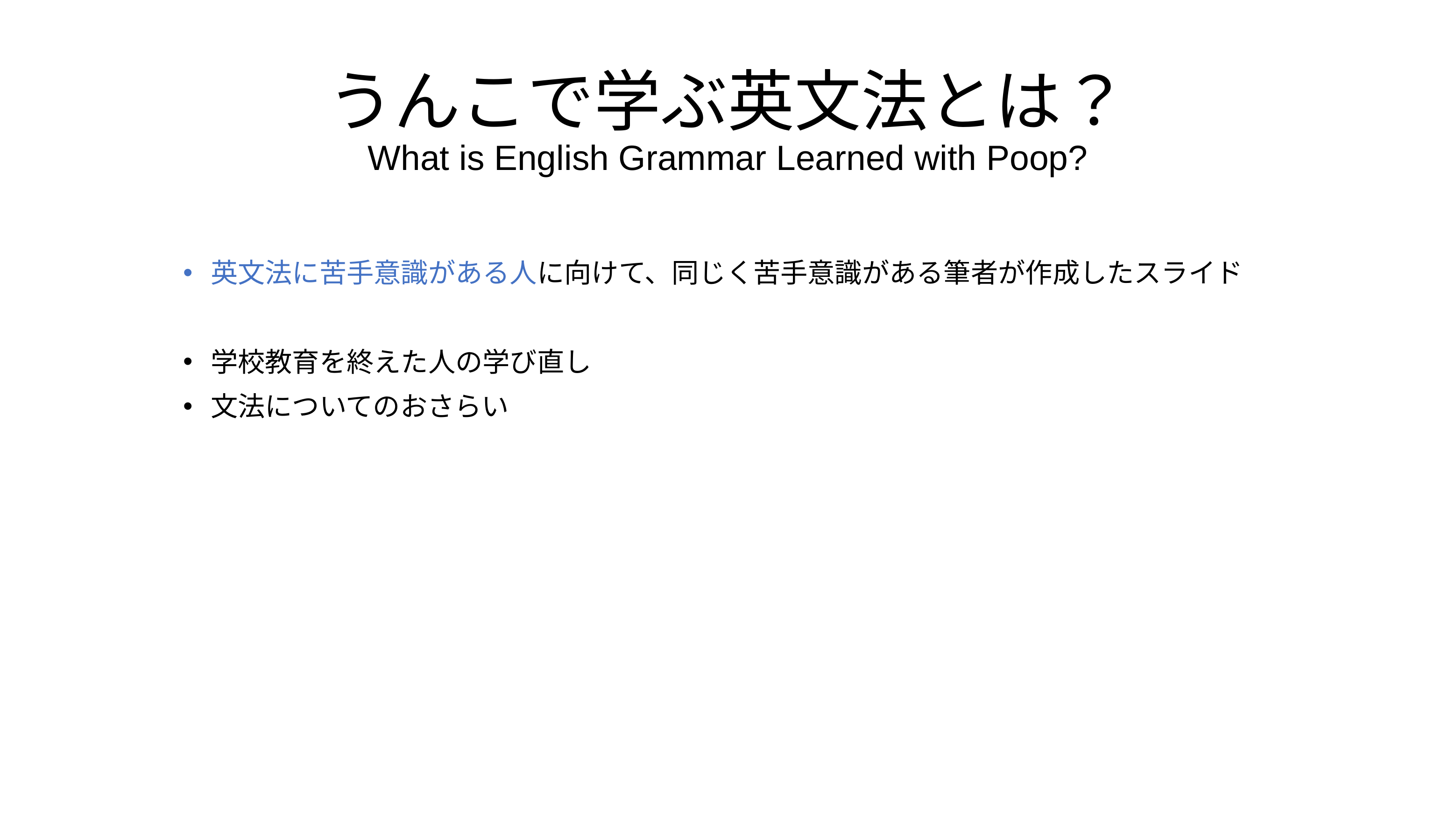

# うんこで学ぶ英文法とは？ What is English Grammar Learned with Poop?
英文法に苦手意識がある人に向けて、同じく苦手意識がある筆者が作成したスライド

学校教育を終えた人の学び直し
文法についてのおさらい